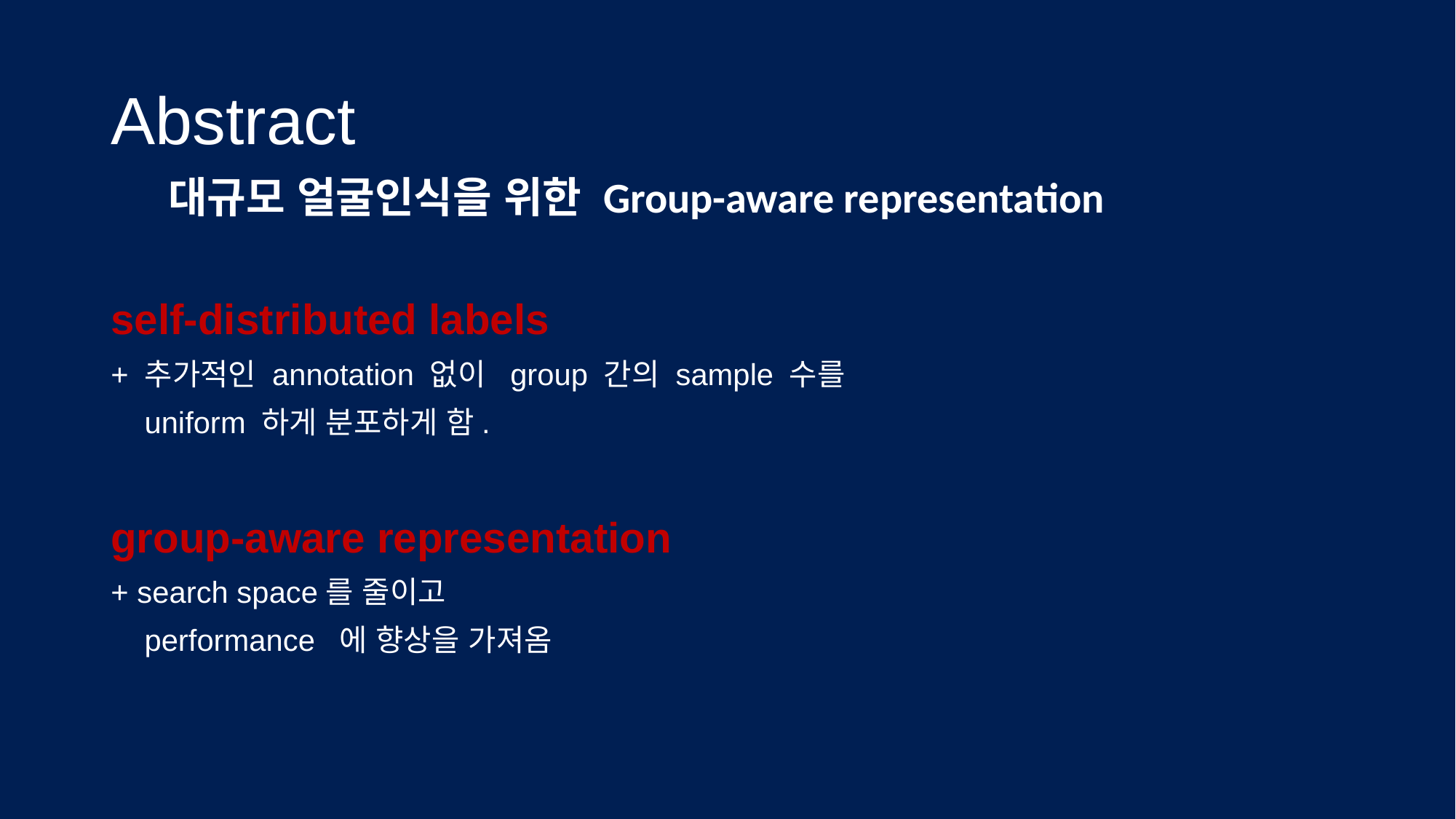

# Abstract
    대규모 얼굴인식을 위한 Group-aware representation

self-distributed labels
+ 추가적인 annotation 없이  group 간의 sample 수를
    uniform 하게 분포하게 함.

group-aware representation
+ search space를 줄이고
    performance  에 향상을 가져옴